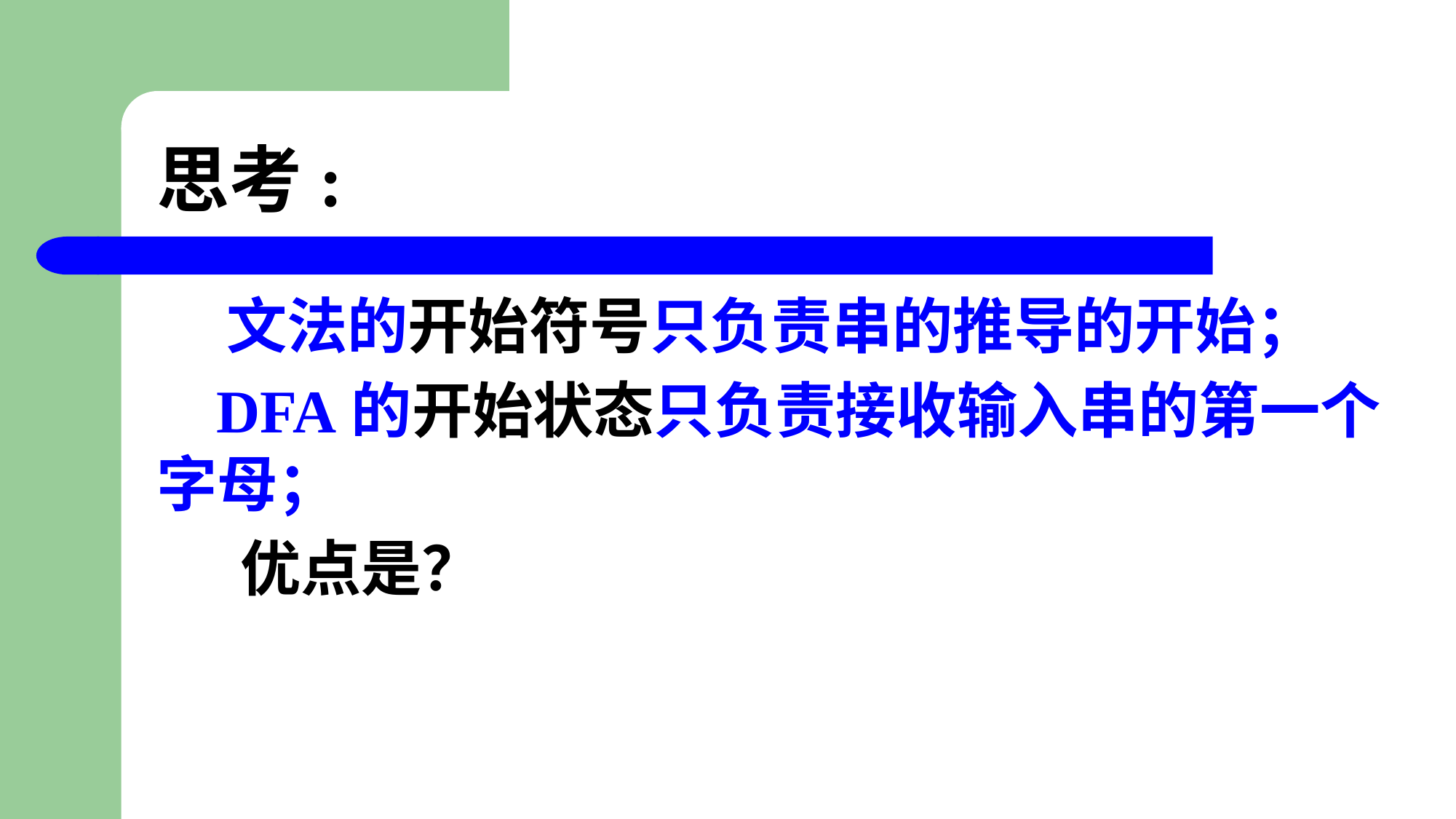

# 思考:
    文法的开始符号只负责串的推导的开始；
    DFA的开始状态只负责接收输入串的第一个字母；
     优点是？